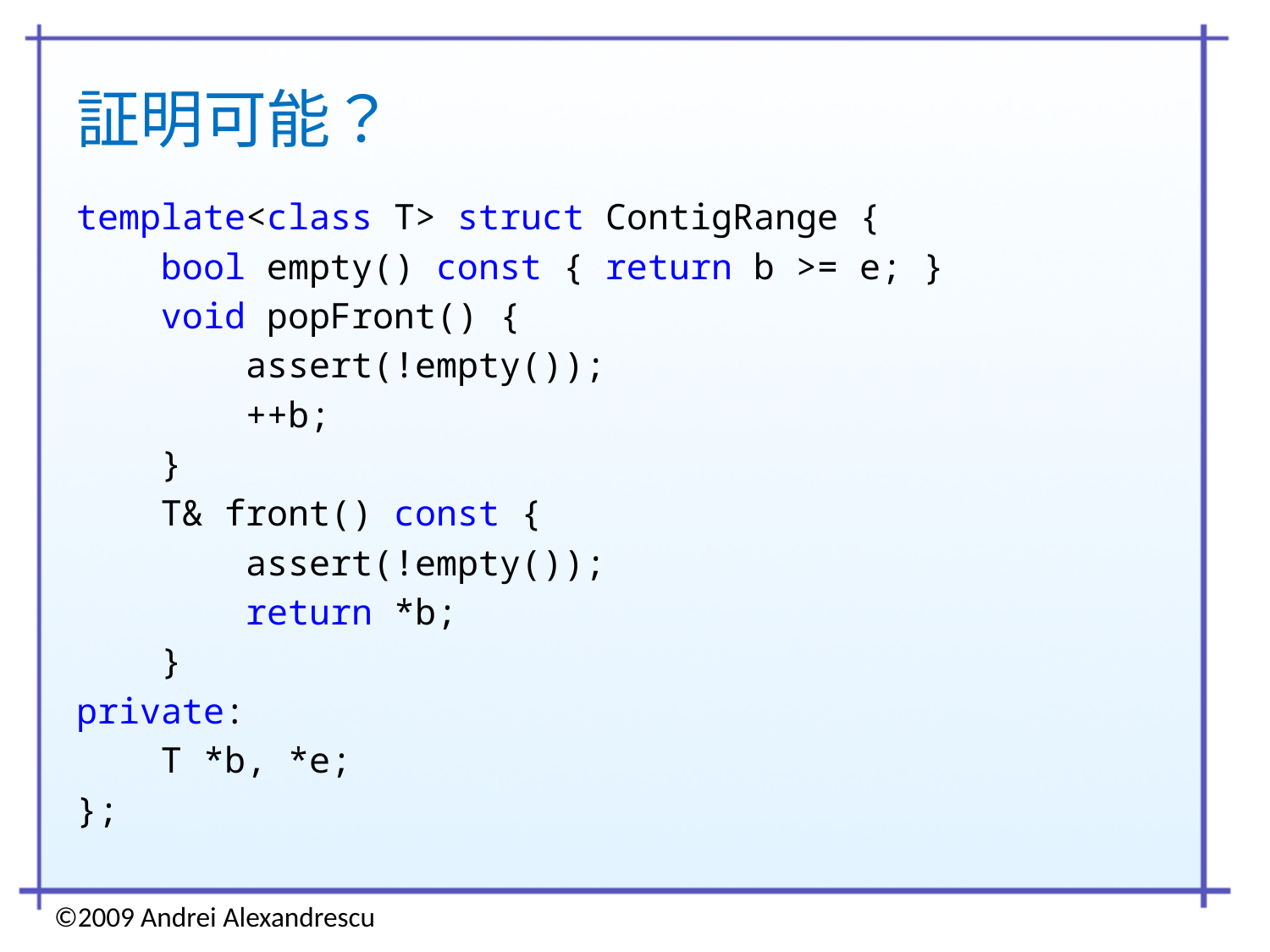

# 証明可能？
template<class T> struct ContigRange {
    bool empty() const { return b >= e; }
    void popFront() {
        assert(!empty());
        ++b;
    }
    T& front() const {
        assert(!empty());
        return *b;
    }
private:
    T *b, *e;
};
©2009 Andrei Alexandrescu